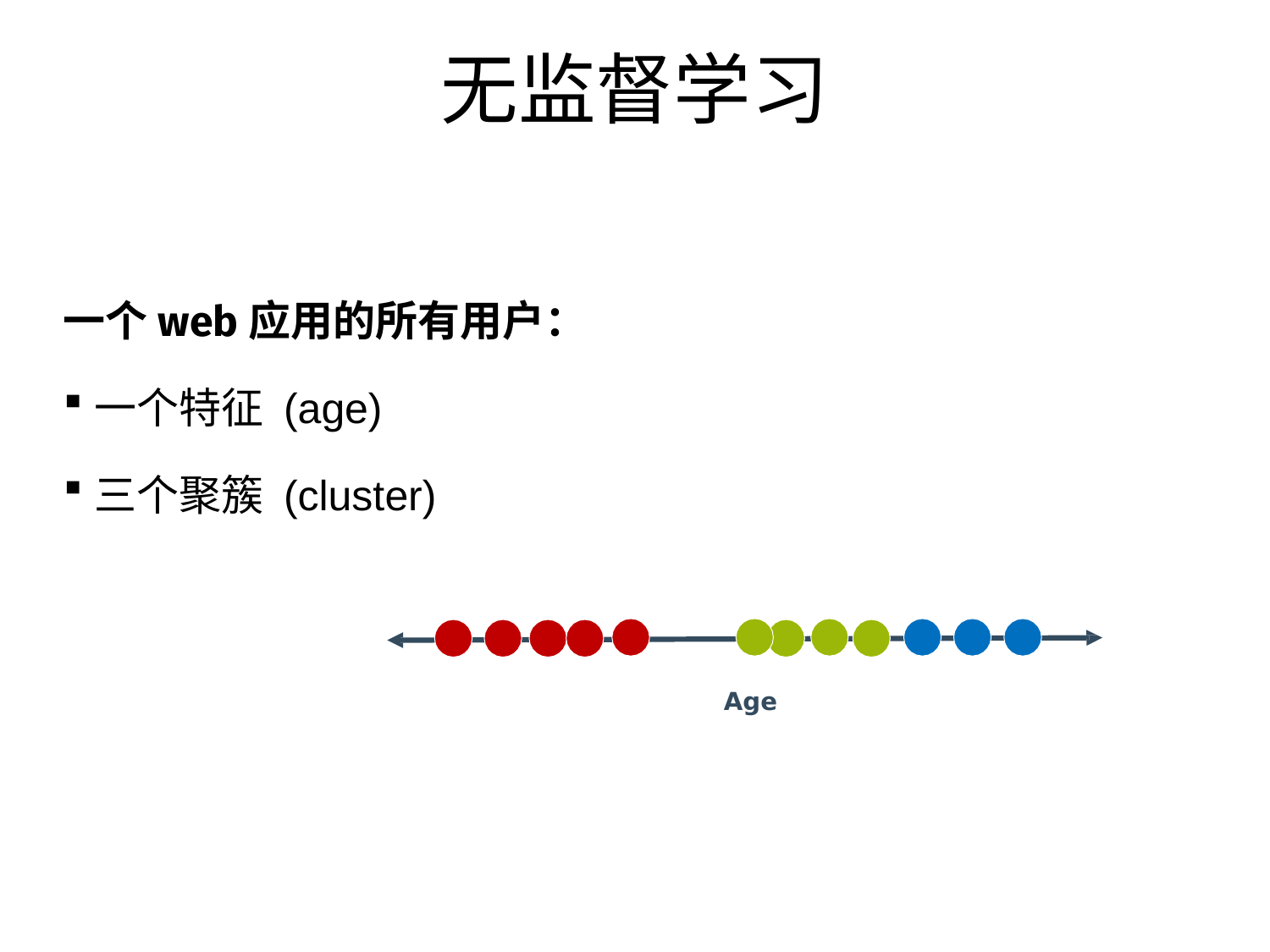

# 无监督学习
一个web应用的所有用户：
一个特征 (age)
三个聚簇 (cluster)

Age